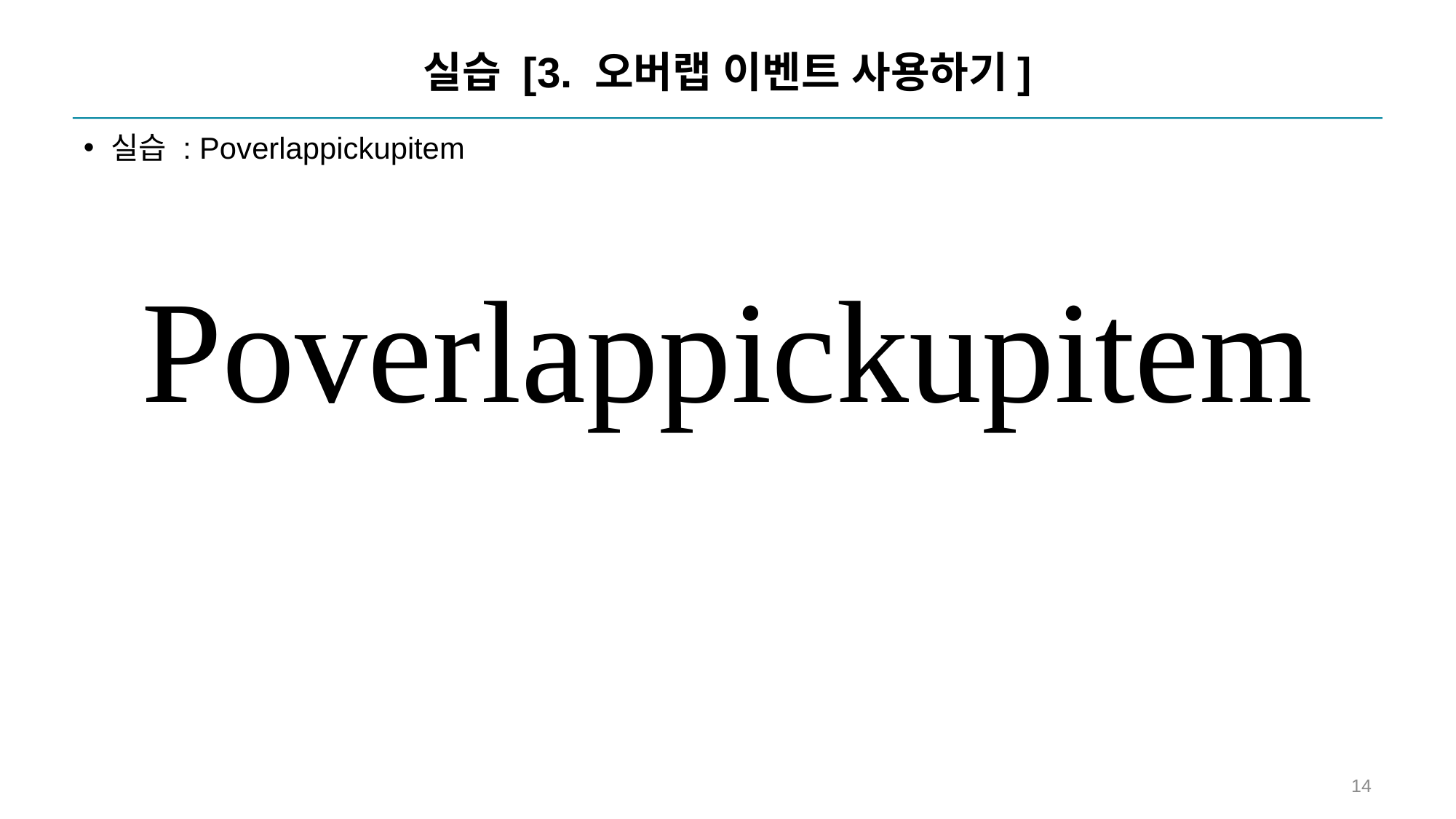

# 실습 [3. 오버랩 이벤트 사용하기]
실습 : Poverlappickupitem

Poverlappickupitem
14